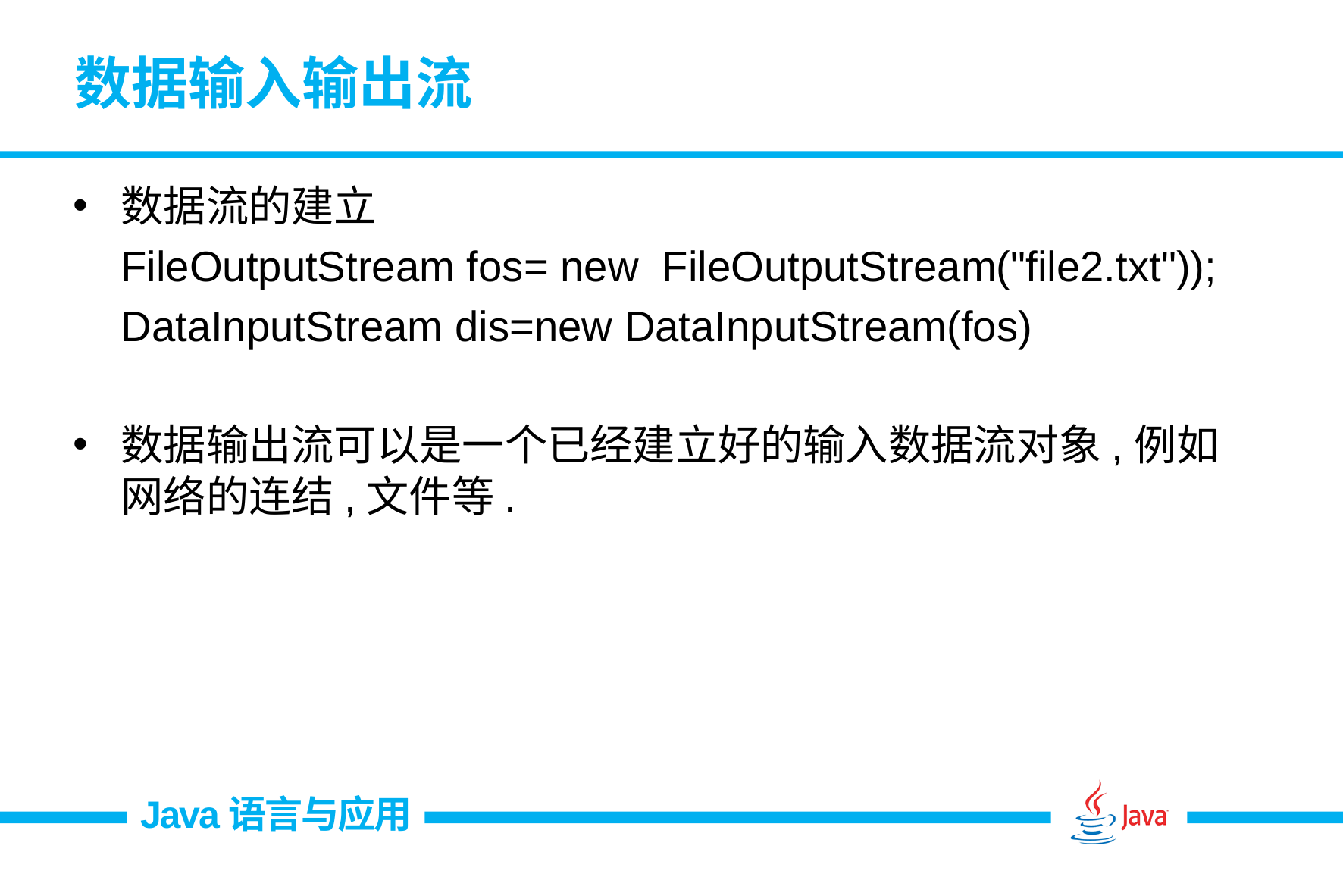

# 数据输入输出流
数据流的建立
	FileOutputStream fos= new  FileOutputStream("file2.txt"));
	DataInputStream dis=new DataInputStream(fos)

数据输出流可以是一个已经建立好的输入数据流对象,例如网络的连结,文件等.

32